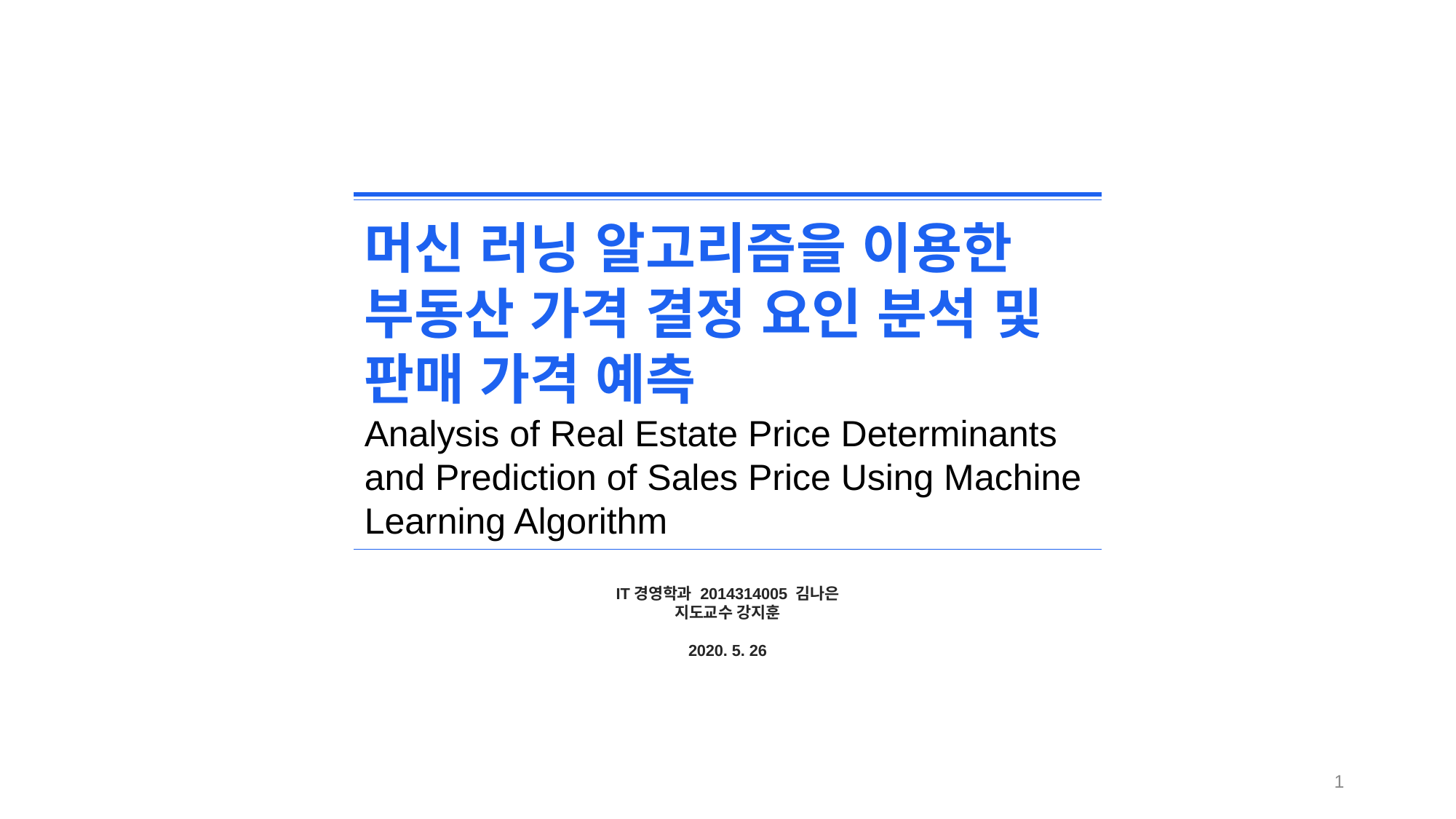

머신 러닝 알고리즘을 이용한
부동산 가격 결정 요인 분석 및 판매 가격 예측
Analysis of Real Estate Price Determinants and Prediction of Sales Price Using Machine Learning Algorithm
IT경영학과 2014314005 김나은
지도교수 강지훈

2020. 5. 26
1